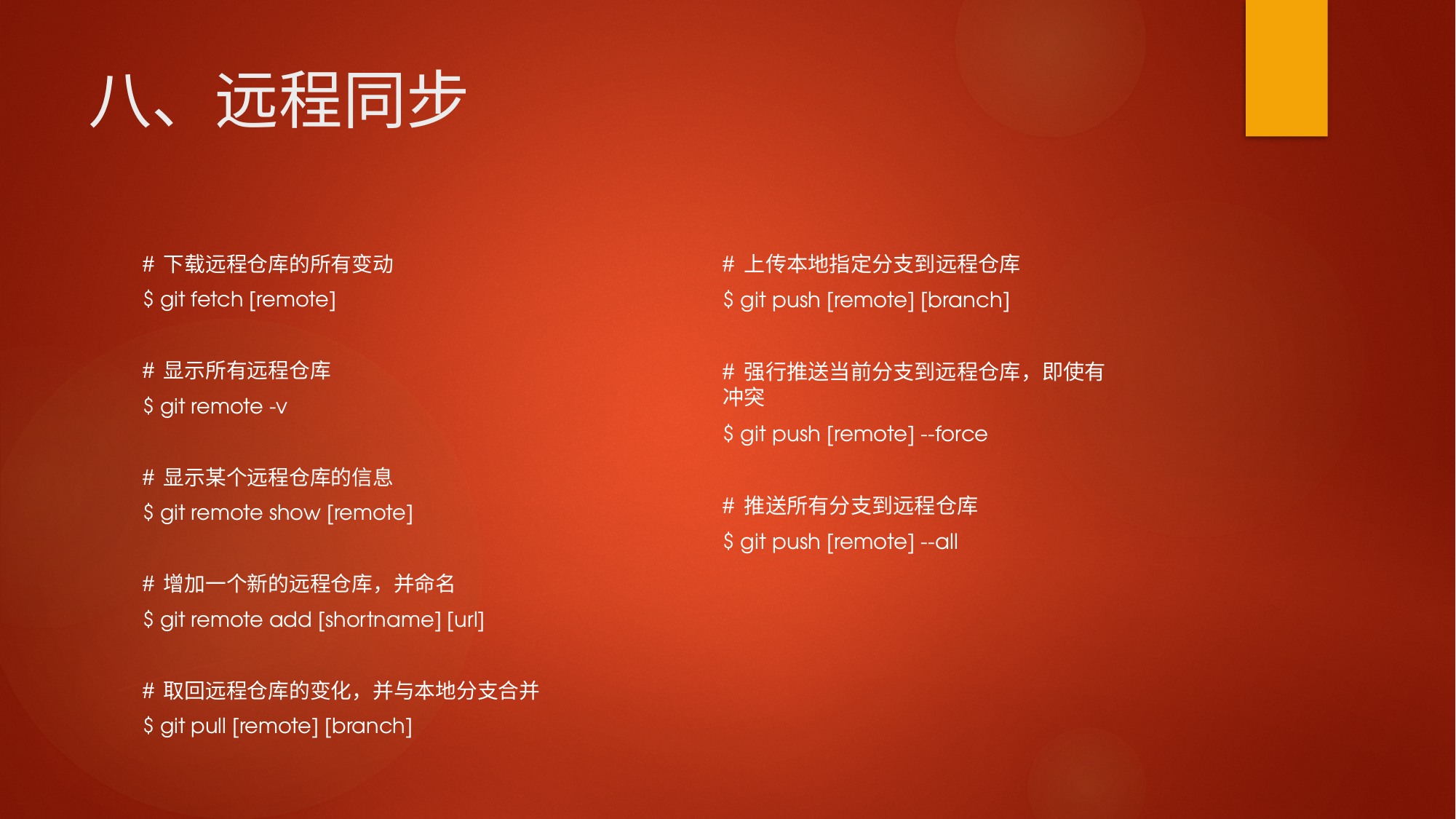

# 八、远程同步
# 下载远程仓库的所有变动
$ git fetch [remote]

# 显示所有远程仓库
$ git remote -v

# 显示某个远程仓库的信息
$ git remote show [remote]

# 增加一个新的远程仓库，并命名
$ git remote add [shortname] [url]

# 取回远程仓库的变化，并与本地分支合并
$ git pull [remote] [branch]
# 上传本地指定分支到远程仓库
$ git push [remote] [branch]

# 强行推送当前分支到远程仓库，即使有冲突
$ git push [remote] --force

# 推送所有分支到远程仓库
$ git push [remote] --all